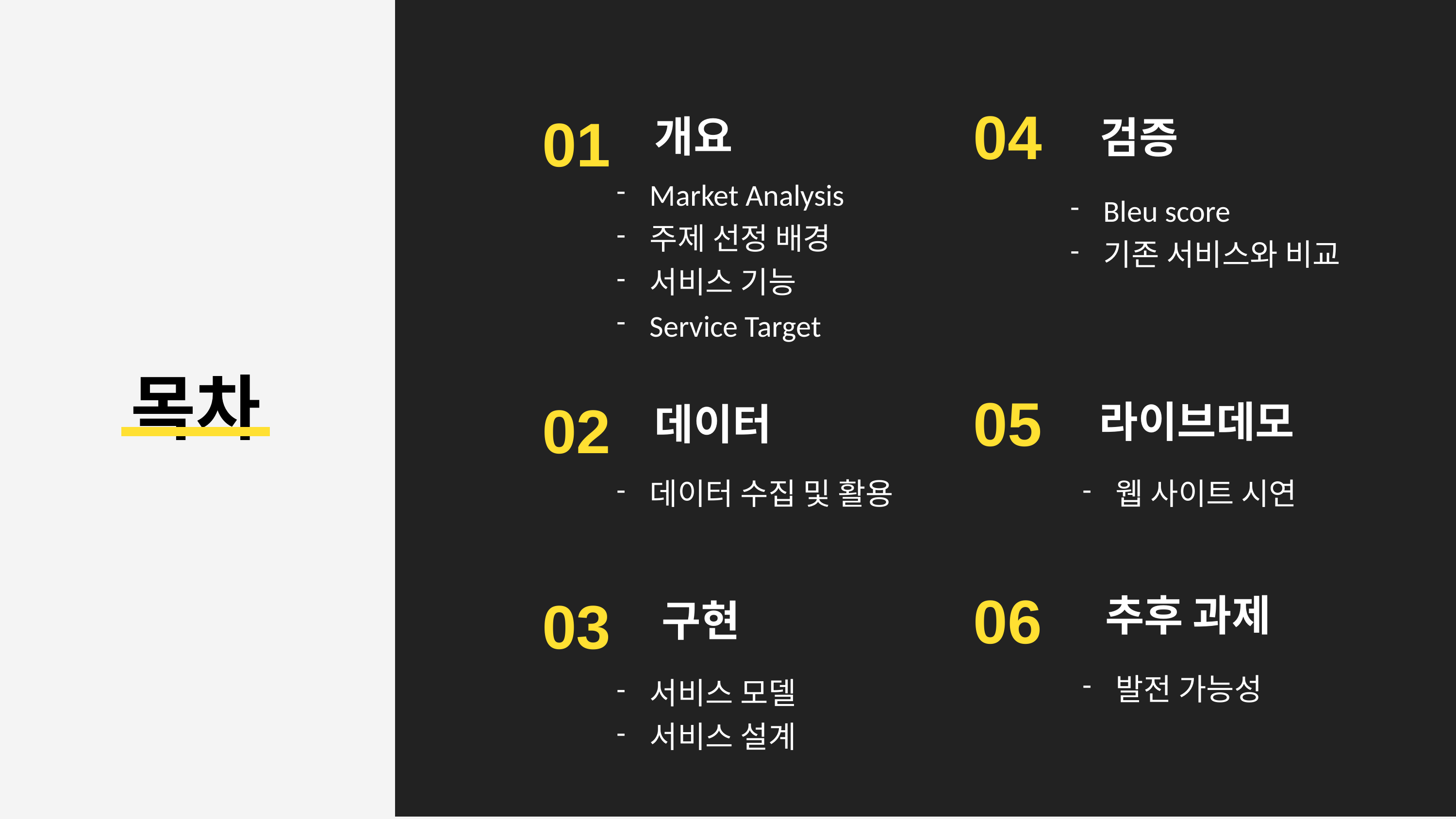

04
01
개요
검증
Market Analysis
주제 선정 배경
서비스 기능
Service Target
Bleu score
기존 서비스와 비교
목차
05
02
라이브데모
데이터
데이터 수집 및 활용
웹 사이트 시연
06
03
추후 과제
구현
발전 가능성
서비스 모델
서비스 설계